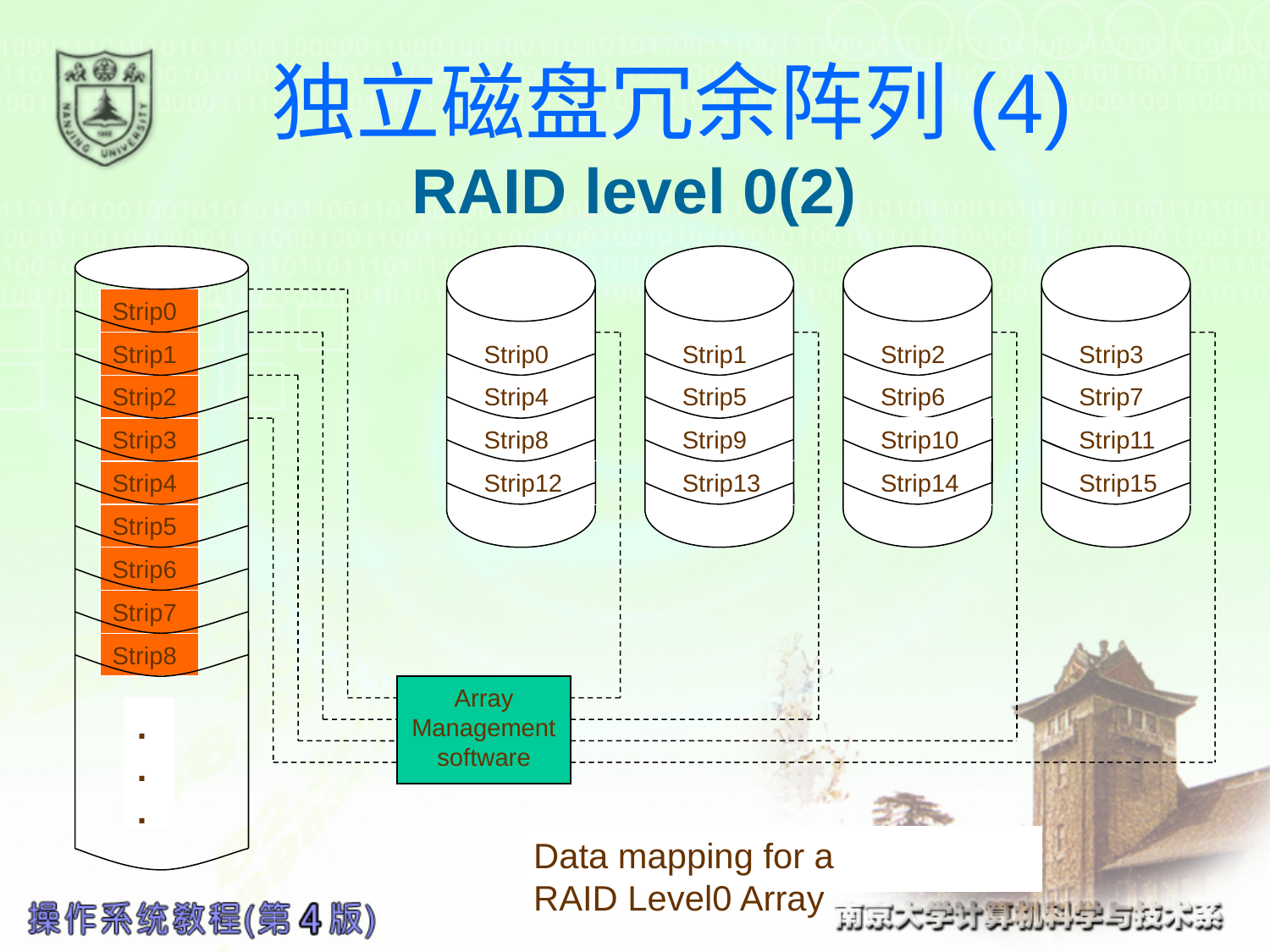

独立磁盘冗余阵列(4)
        RAID level 0(2)
#

Strip1

Strip5

Strip9

Strip13

Strip2

Strip6

Strip14

Strip3

Strip7

Strip15

Strip0

Strip1

Strip0

Strip2

Strip4

Strip3

Strip8
Strip10
Strip10
Strip10

Strip11

Strip4
Strip12

Strip5

Strip6

Strip7

Strip8

Array
Management
software
.
.
.

Data mapping for a
RAID Level0 Array